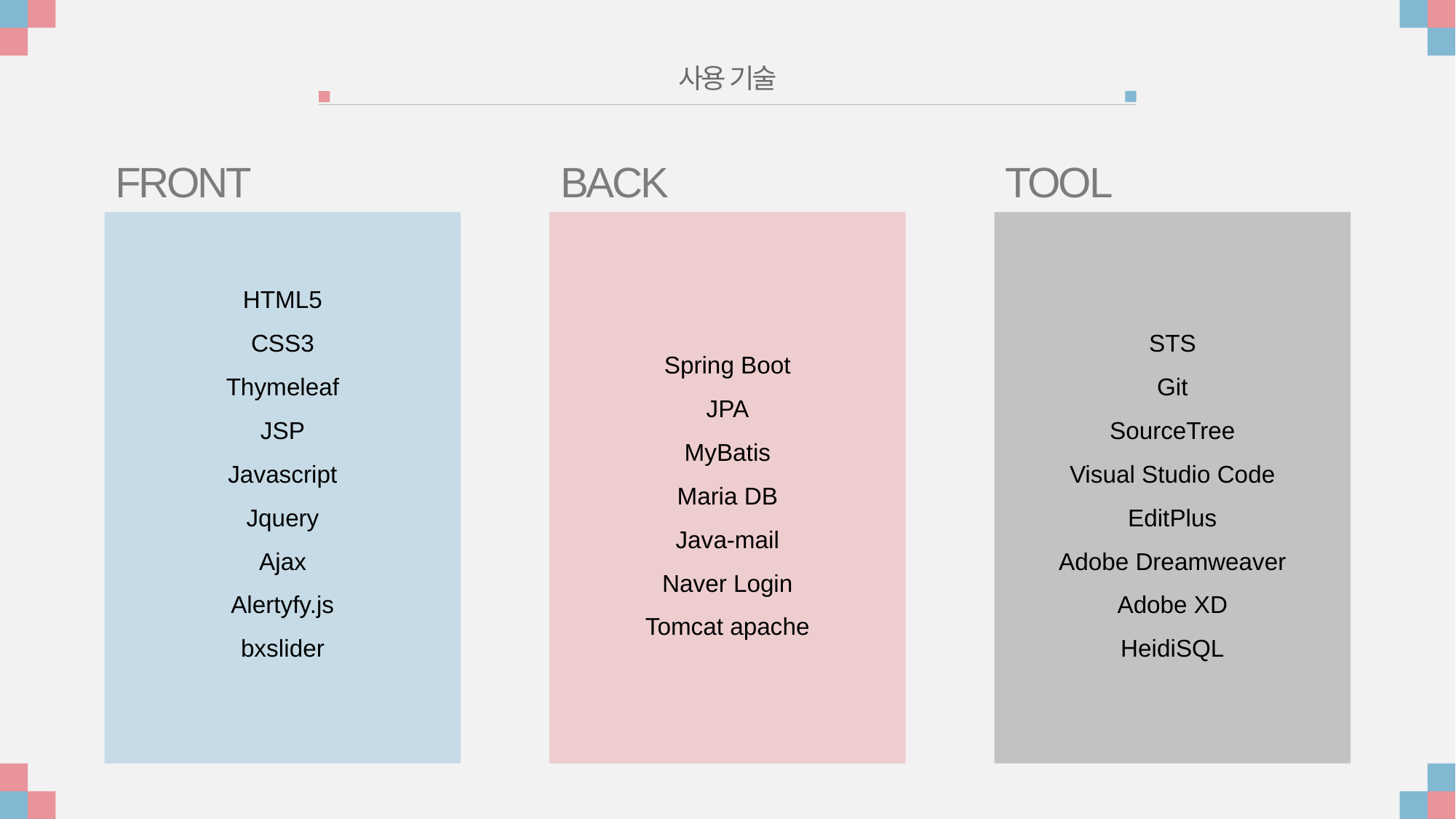

사용 기술

FRONT
BACK
TOOL
HTML5
CSS3
Thymeleaf
JSP
Javascript
Jquery
Ajax
Alertyfy.js
bxslider

STS
Git
SourceTree
Visual Studio Code
EditPlus
Adobe Dreamweaver
Adobe XD
HeidiSQL
Spring Boot
JPA
MyBatis
Maria DB
Java-mail
Naver Login
Tomcat apache